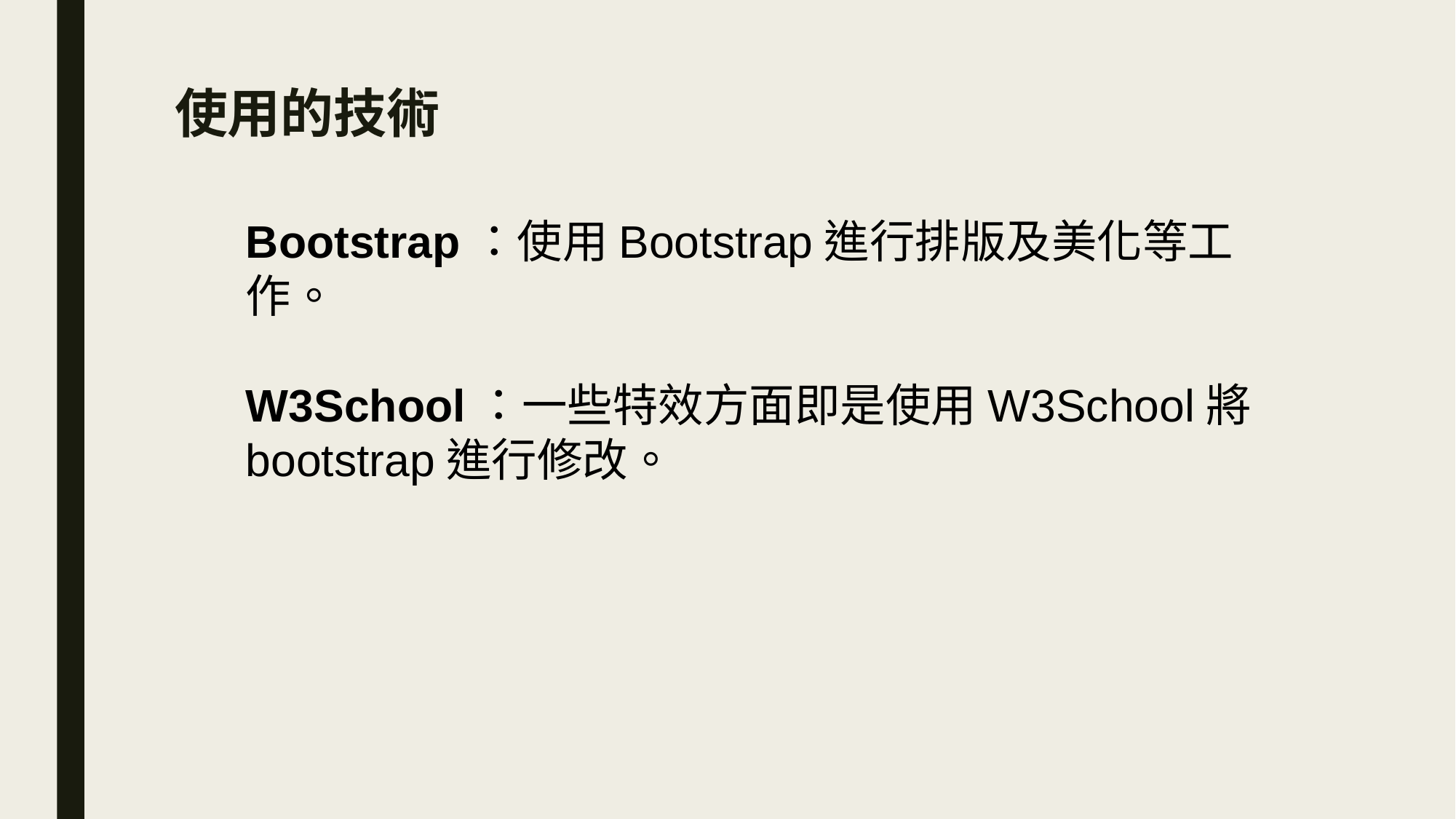

# 使用的技術

Bootstrap：使用Bootstrap進行排版及美化等工作。

W3School：一些特效方面即是使用W3School將bootstrap進行修改。